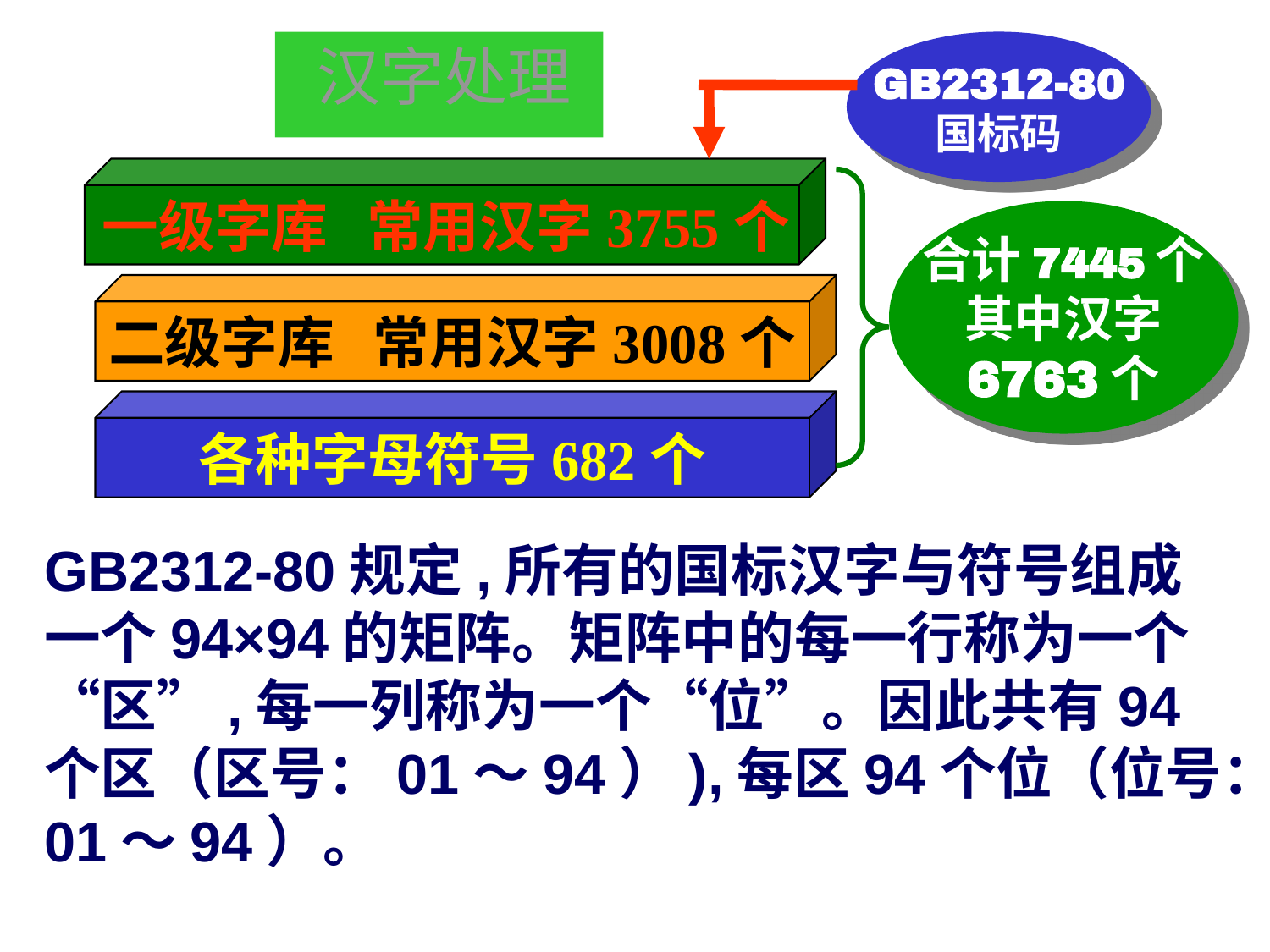

汉字处理
GB2312-80
国标码

 一级字库   常用汉字3755个

合计7445个
其中汉字
6763个
二级字库   常用汉字3008个
各种字母符号682个
GB2312-80规定,所有的国标汉字与符号组成一个94×94的矩阵。矩阵中的每一行称为一个“区”,每一列称为一个“位”。因此共有94个区（区号：01～94）),每区94个位（位号：01～94）。